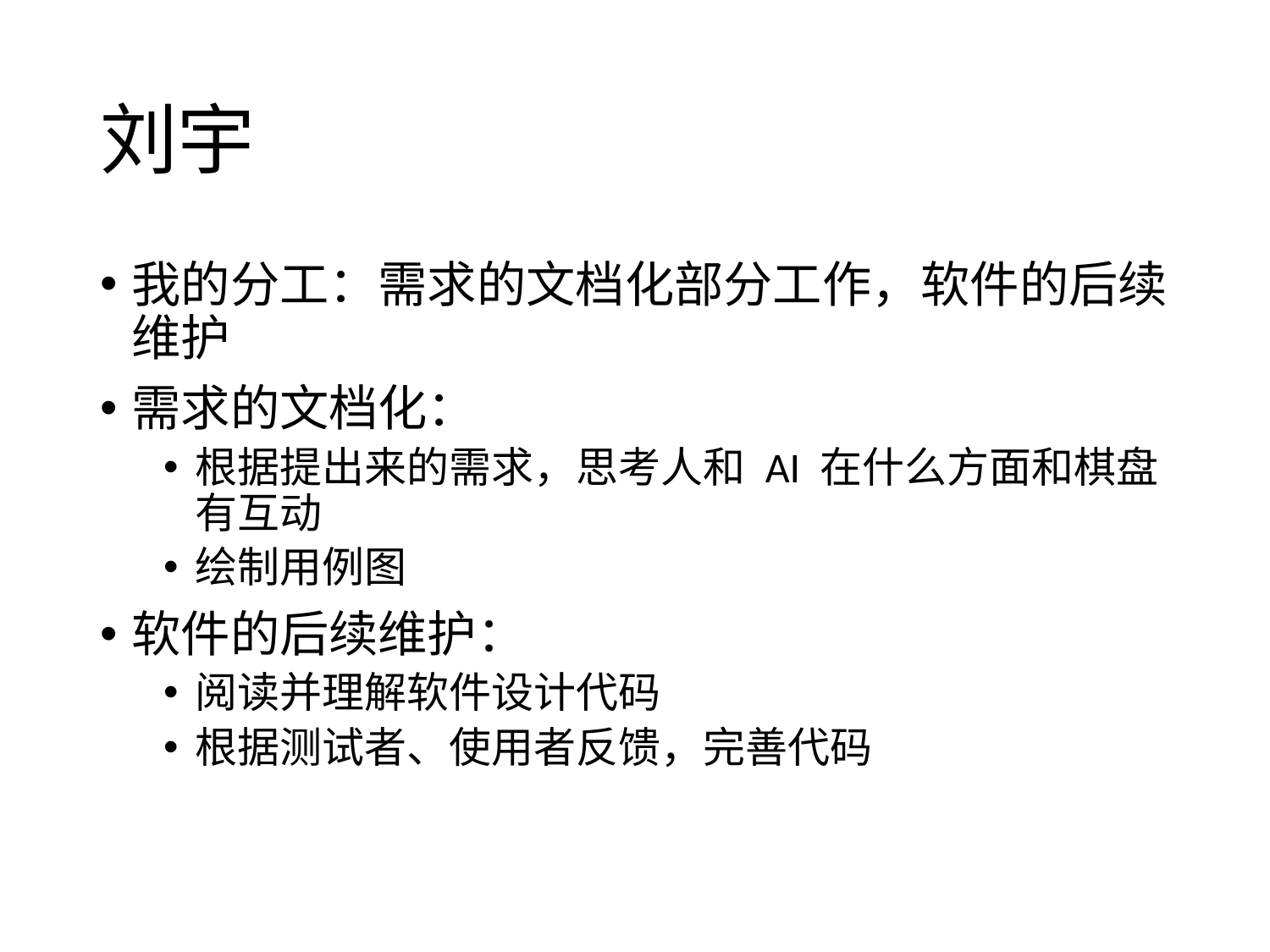

# 刘宇
我的分工：需求的文档化部分工作，软件的后续维护
需求的文档化：
根据提出来的需求，思考人和 AI 在什么方面和棋盘有互动
绘制用例图
软件的后续维护：
阅读并理解软件设计代码
根据测试者、使用者反馈，完善代码